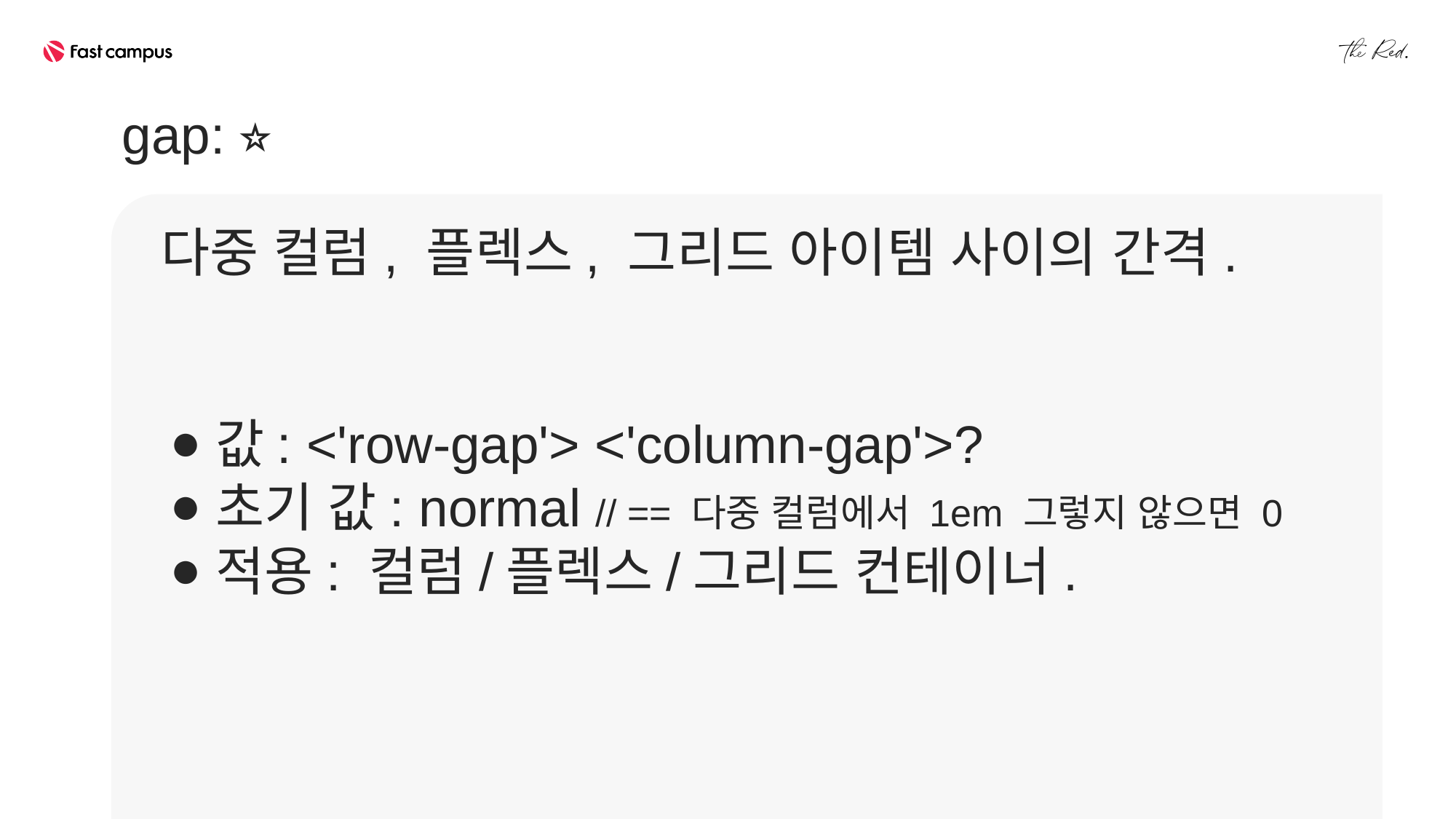

gap: ⭐
다중 컬럼, 플렉스, 그리드 아이템 사이의 간격.

값: <'row-gap'> <'column-gap'>?
초기 값: normal // == 다중 컬럼에서 1em 그렇지 않으면 0
적용: 컬럼/플렉스/그리드 컨테이너.